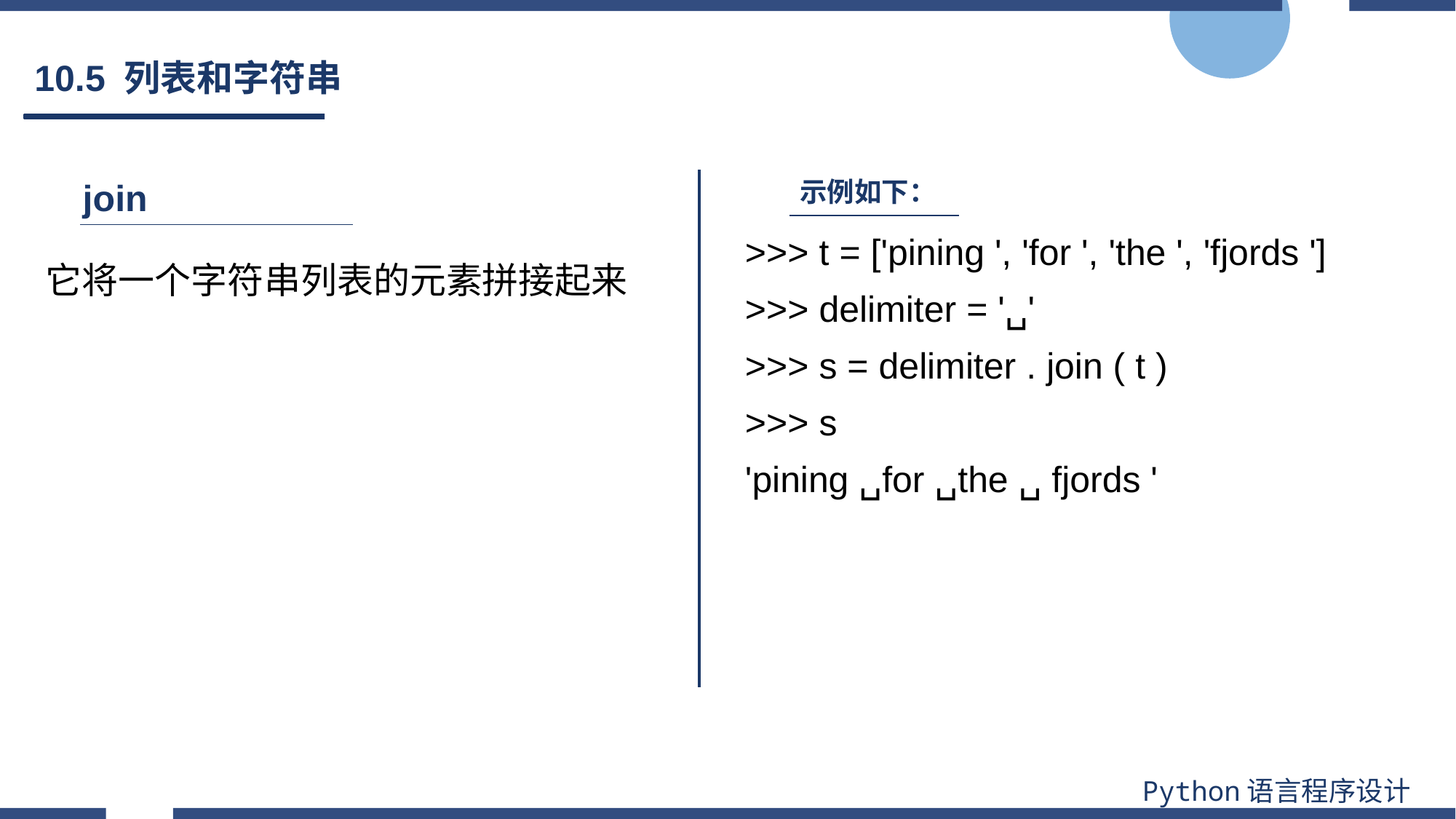

# 10.5 列表和字符串
join
示例如下：
>>> t = ['pining ', 'for ', 'the ', 'fjords ']
>>> delimiter = '␣'
>>> s = delimiter . join ( t )
>>> s
'pining ␣for ␣the ␣ fjords '
它将一个字符串列表的元素拼接起来